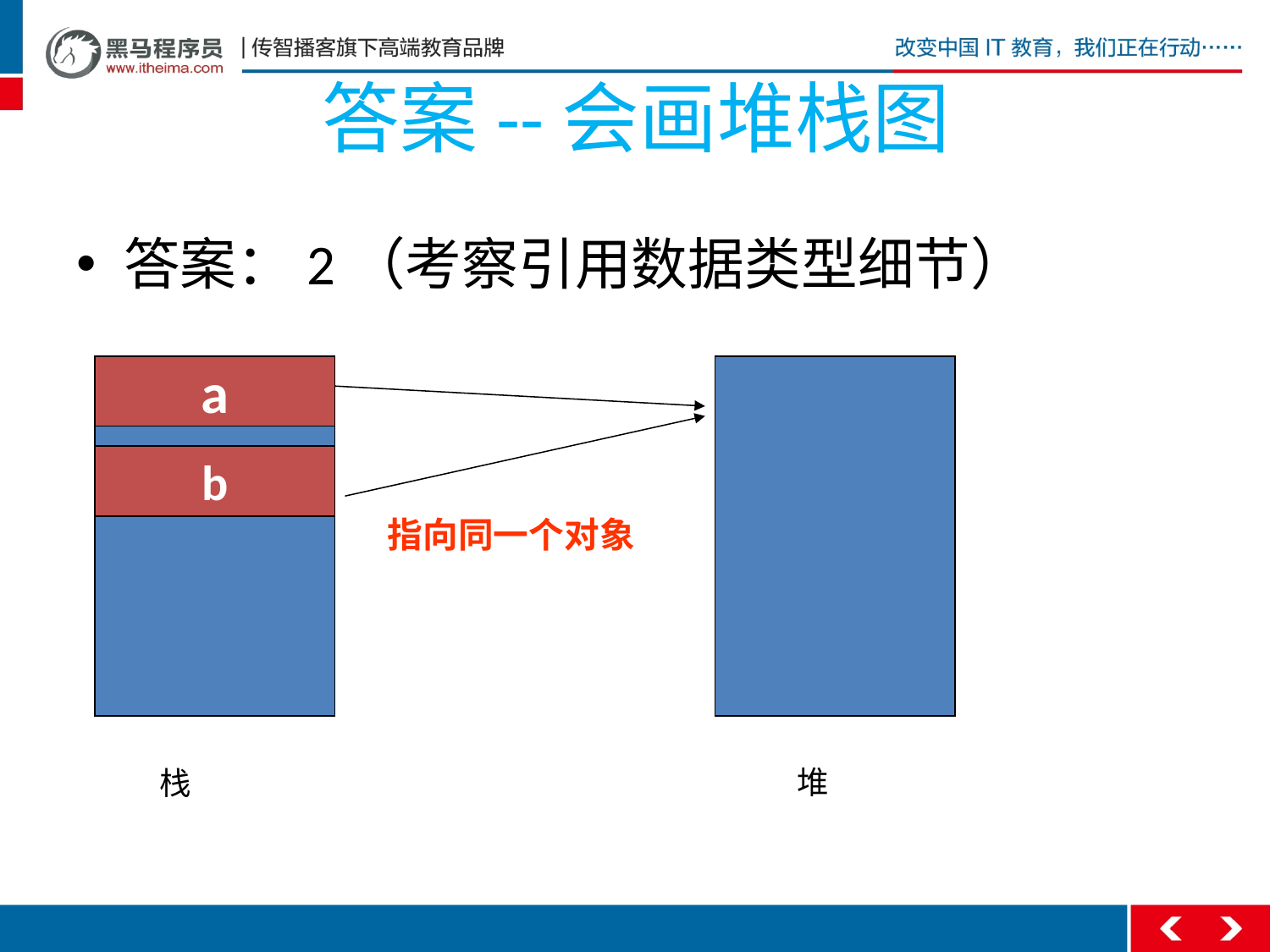

# 答案--会画堆栈图
答案：2（考察引用数据类型细节）

a

b
指向同一个对象
堆
栈